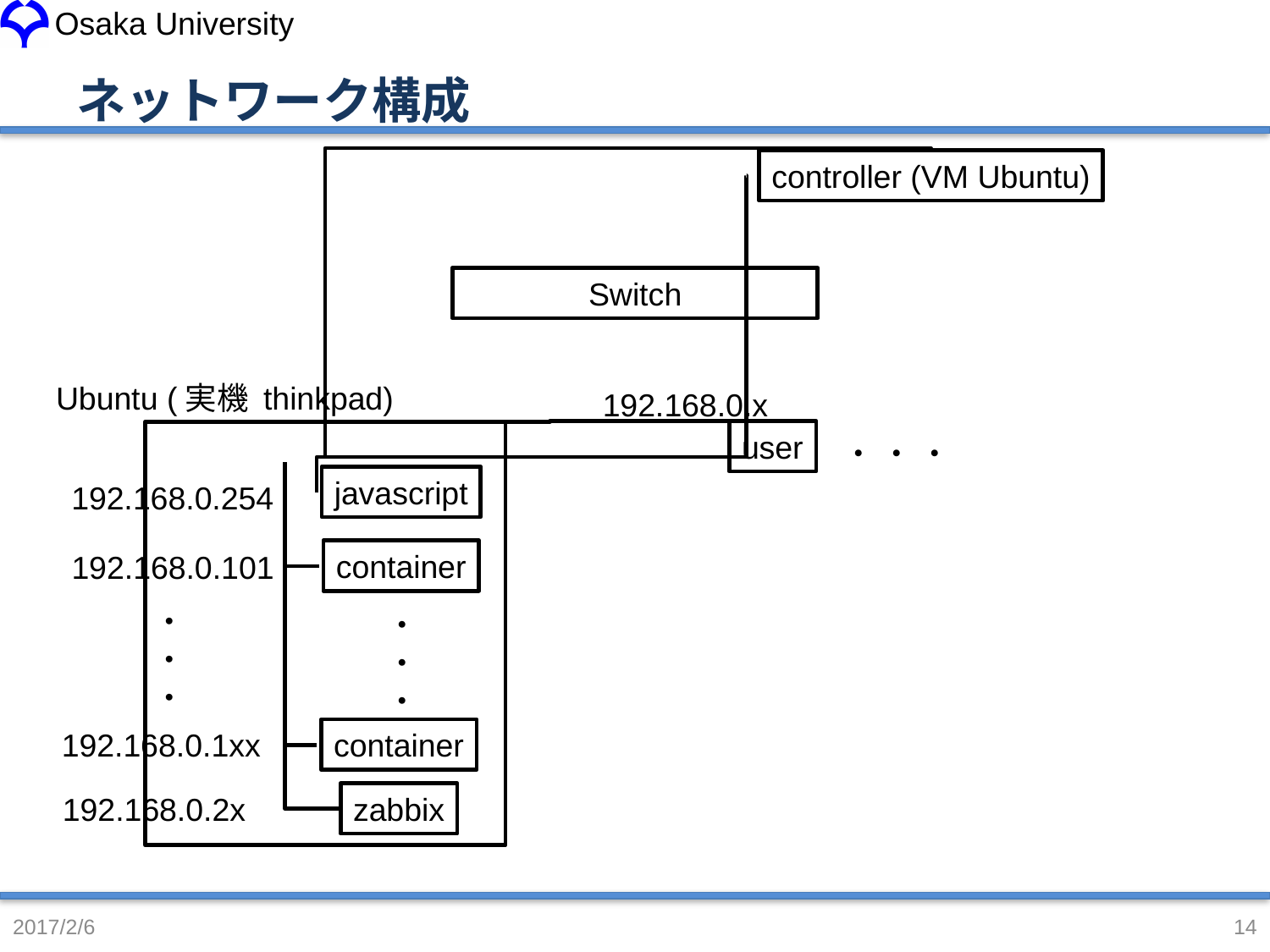

# ネットワーク構成
controller (VM Ubuntu)
Switch
Ubuntu (実機 thinkpad)
192.168.0.x
・・・
user

javascript
192.168.0.254
container
192.168.0.101
・・・
・・・
192.168.0.1xx
container
192.168.0.2x
zabbix
2017/2/6
14